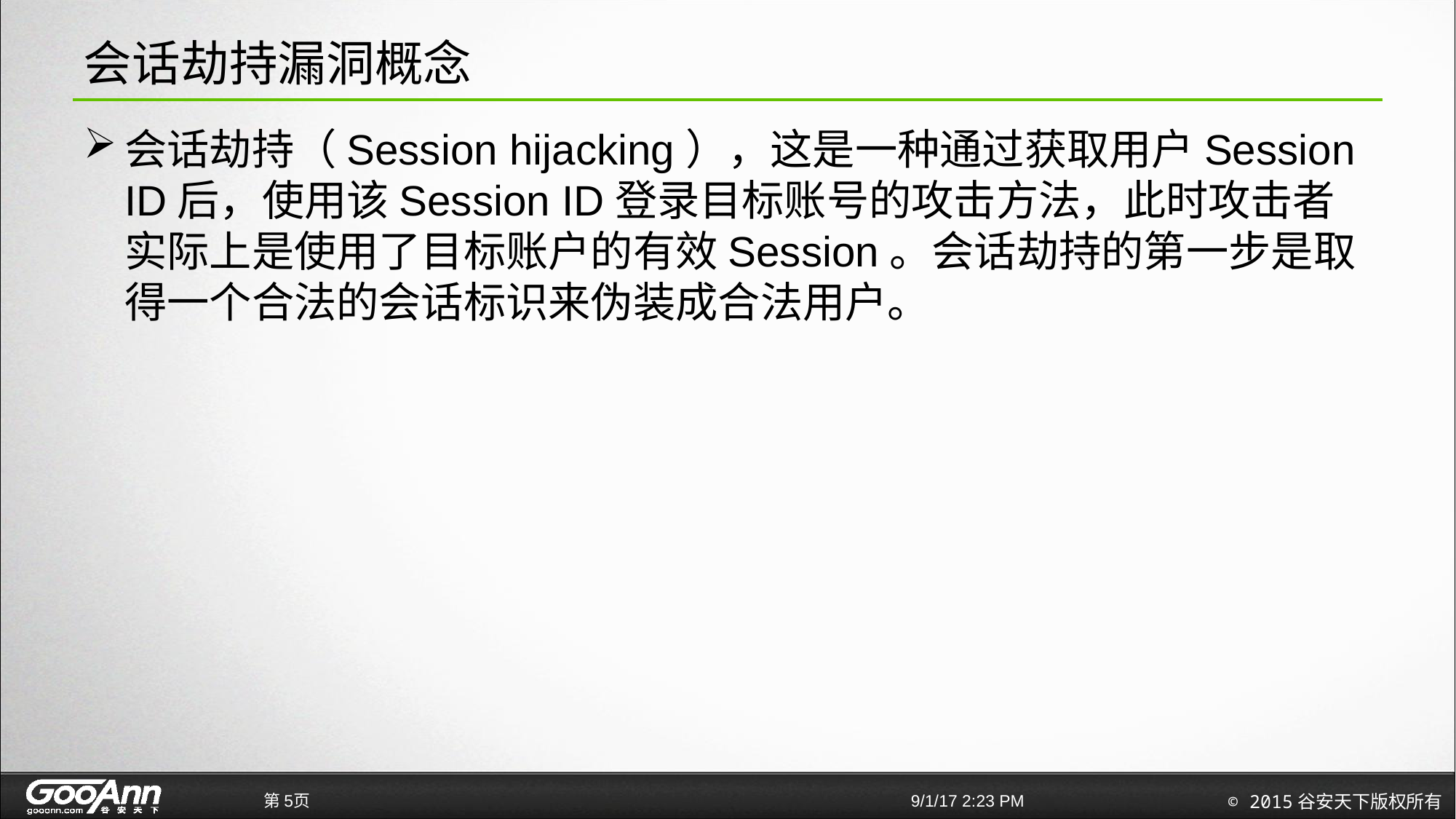

# 会话劫持漏洞概念
会话劫持（Session hijacking），这是一种通过获取用户Session ID后，使用该Session ID登录目标账号的攻击方法，此时攻击者实际上是使用了目标账户的有效Session。会话劫持的第一步是取得一个合法的会话标识来伪装成合法用户。